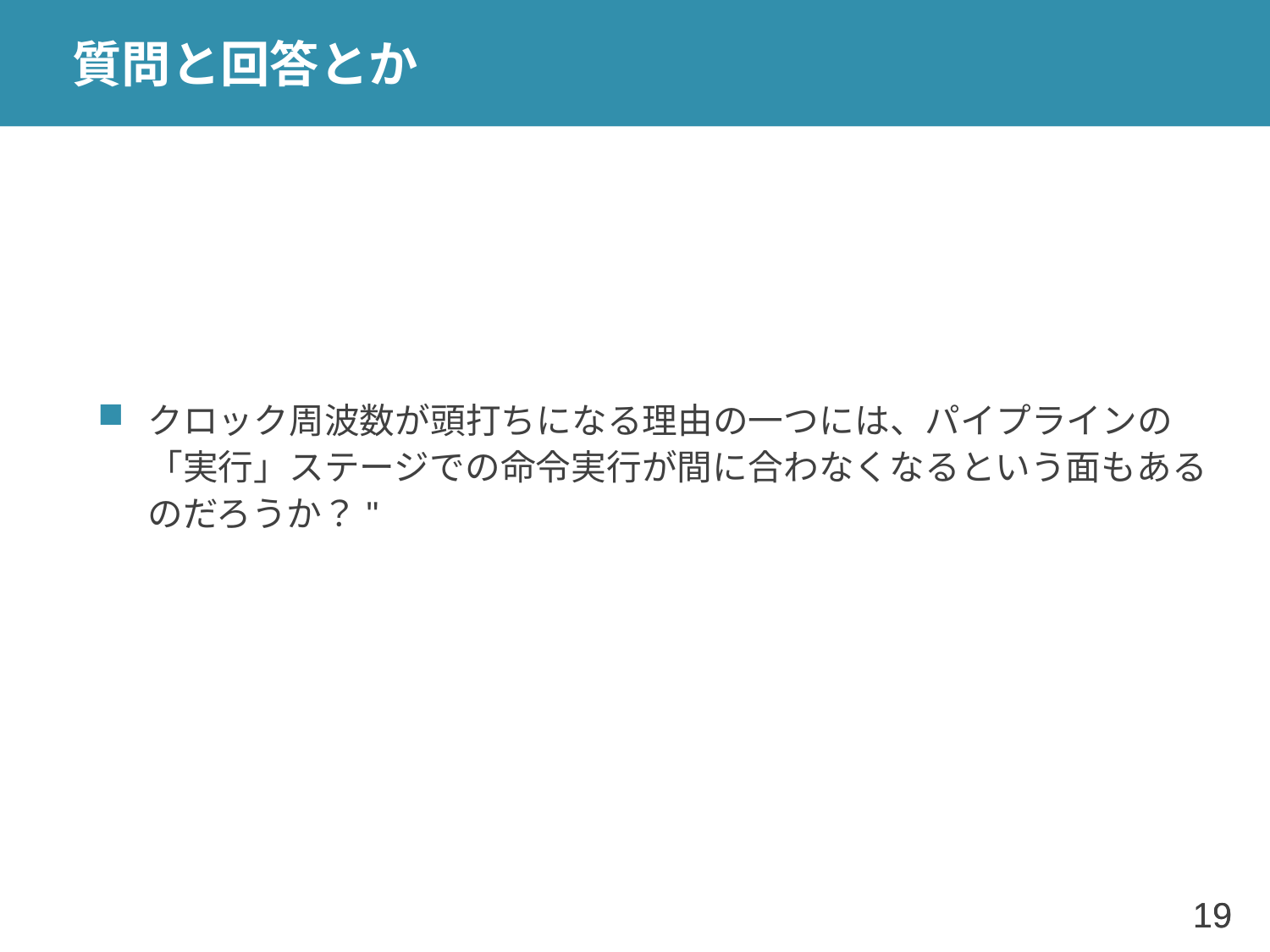

# 質問と回答とか
クロック周波数が頭打ちになる理由の一つには、パイプラインの「実行」ステージでの命令実行が間に合わなくなるという面もあるのだろうか？"